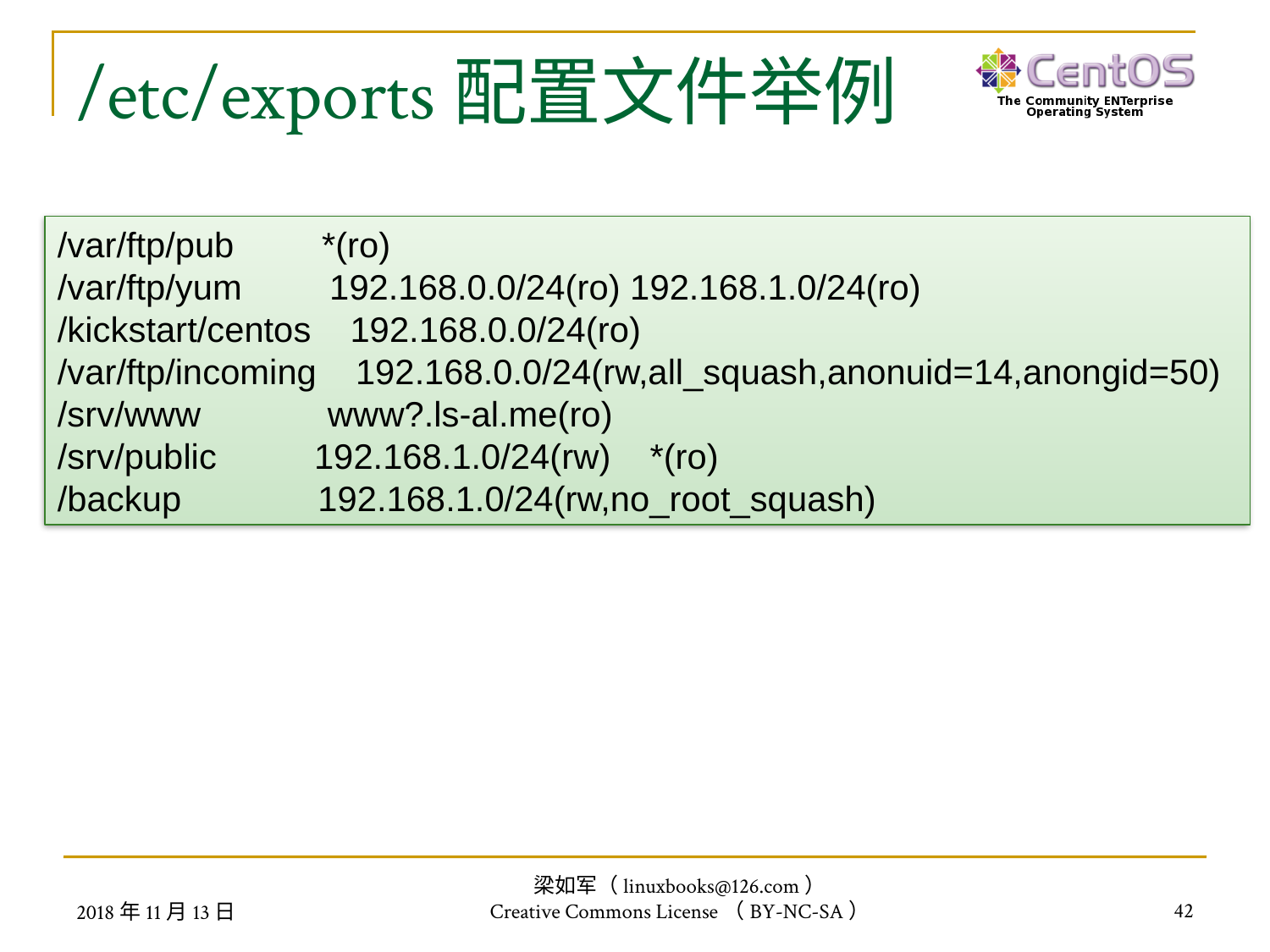

# /etc/exports配置文件举例
/var/ftp/pub         *(ro)
/var/ftp/yum         192.168.0.0/24(ro) 192.168.1.0/24(ro)
/kickstart/centos    192.168.0.0/24(ro)
/var/ftp/incoming    192.168.0.0/24(rw,all_squash,anonuid=14,anongid=50)
/srv/www             www?.ls-al.me(ro)
/srv/public          192.168.1.0/24(rw)    *(ro)
/backup              192.168.1.0/24(rw,no_root_squash)
梁如军（linuxbooks@126.com）
Creative Commons License（BY-NC-SA）
2018年11月13日
42